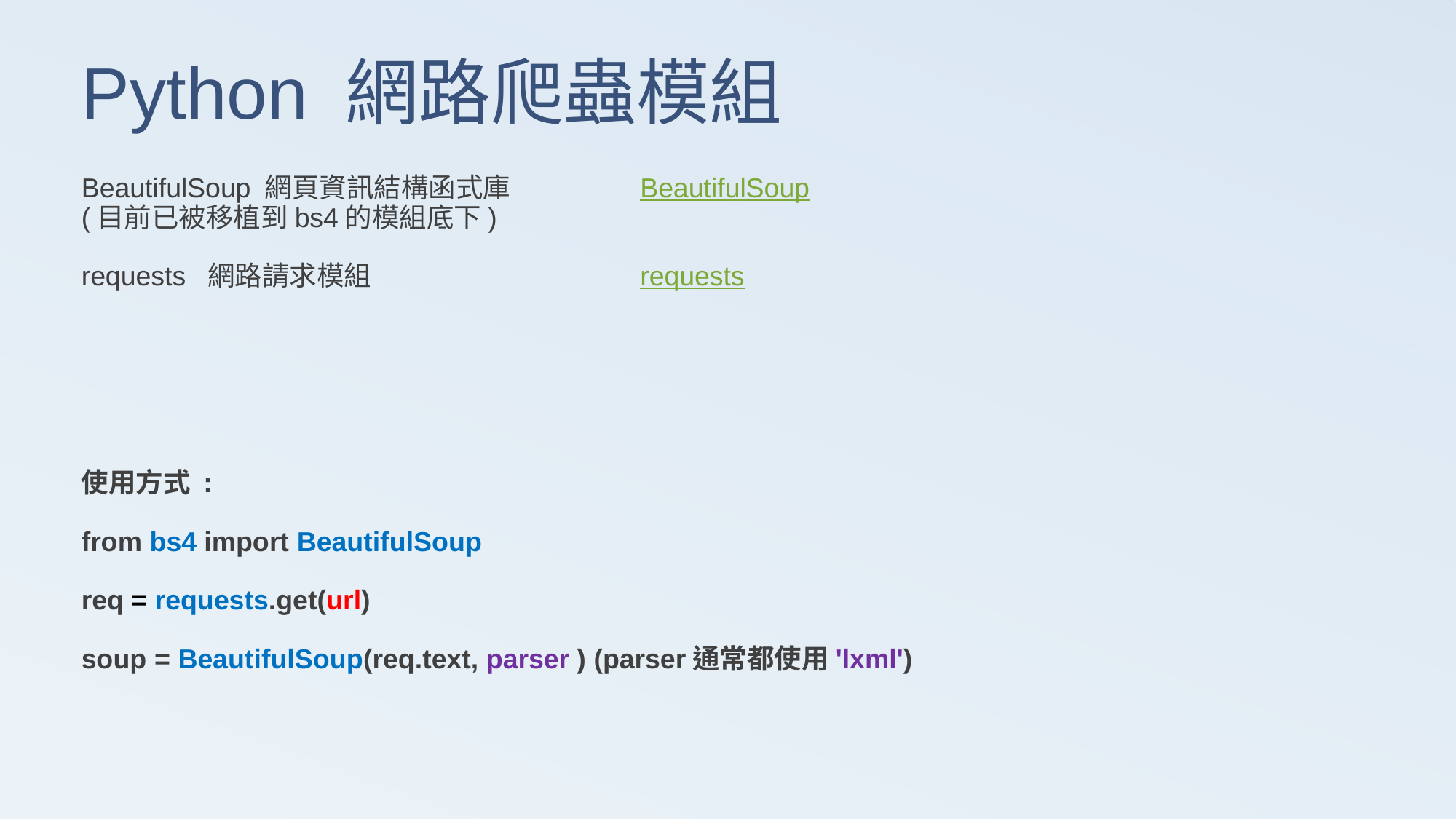

# Python 網路爬蟲模組
BeautifulSoup 網頁資訊結構函式庫		 BeautifulSoup
(目前已被移植到bs4的模組底下)

requests  網路請求模組			 requests

使用方式 :

from bs4 import BeautifulSoup

req = requests.get(url)

soup = BeautifulSoup(req.text, parser ) (parser通常都使用'lxml')